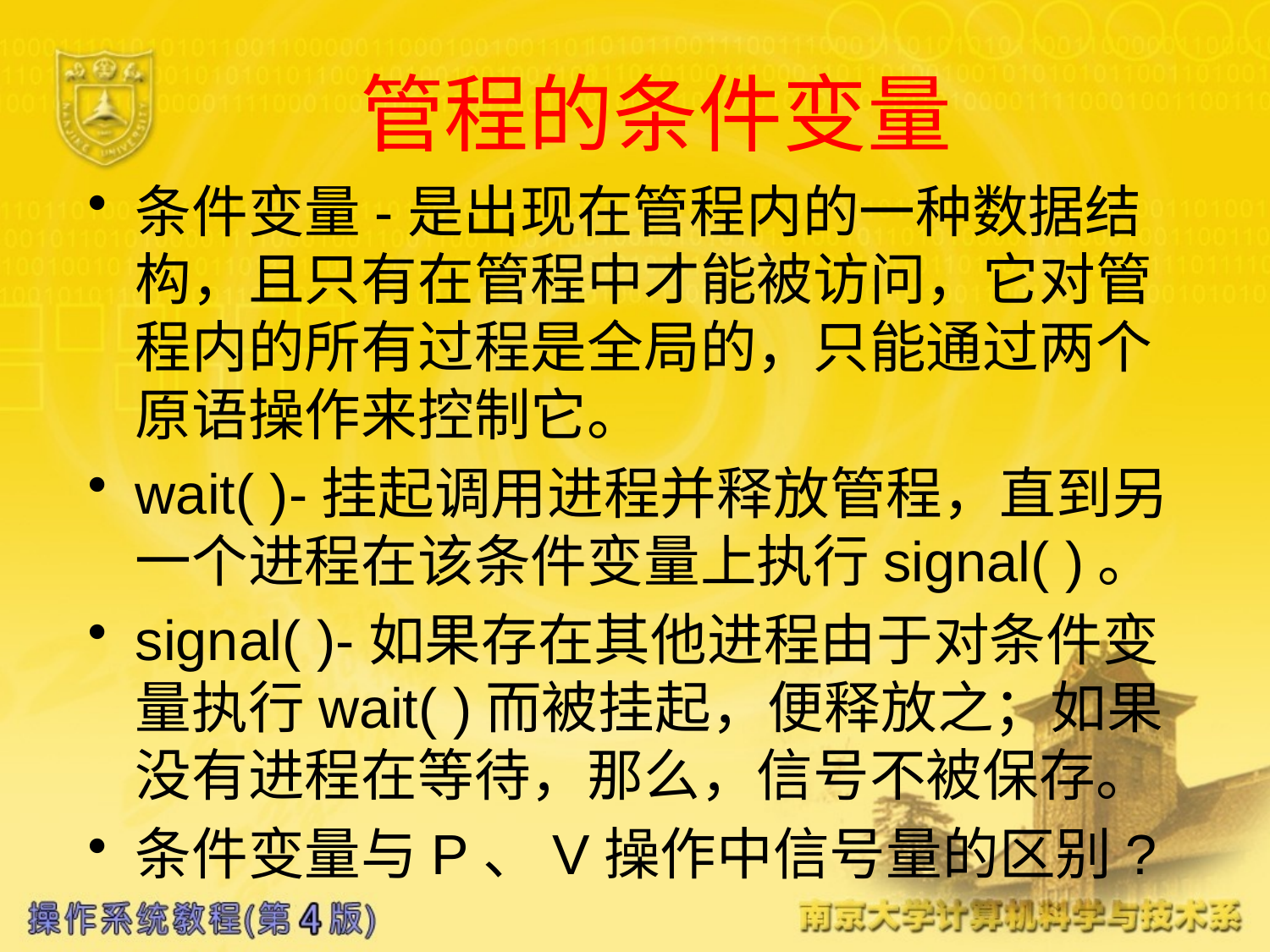

# 管程的条件变量
条件变量-是出现在管程内的一种数据结构，且只有在管程中才能被访问，它对管程内的所有过程是全局的，只能通过两个原语操作来控制它。
wait( )-挂起调用进程并释放管程，直到另一个进程在该条件变量上执行signal( )。
signal( )-如果存在其他进程由于对条件变量执行wait( )而被挂起，便释放之；如果没有进程在等待，那么，信号不被保存。
条件变量与P、V操作中信号量的区别?